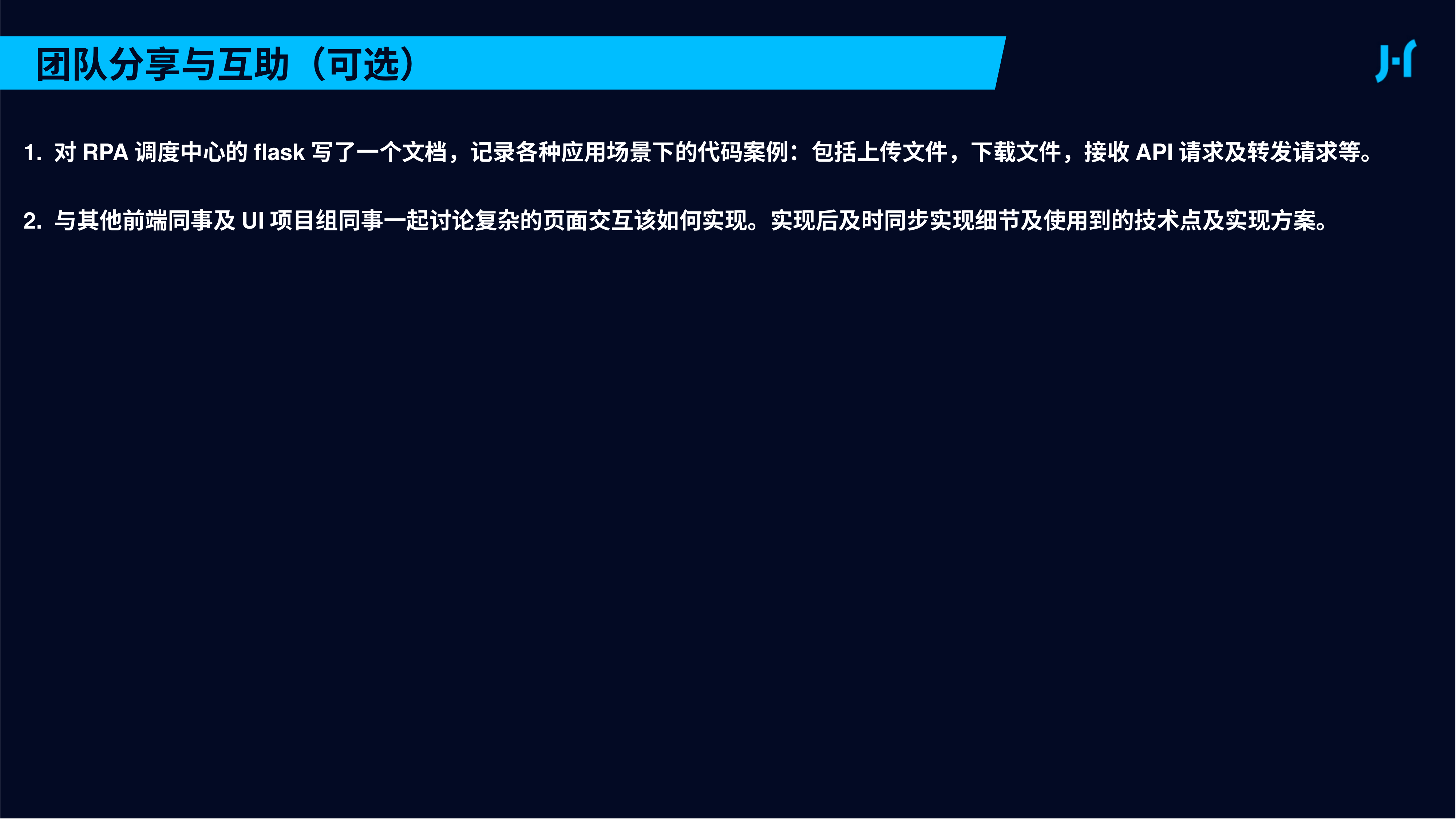

团队分享与互助（可选）
对RPA调度中心的flask写了一个文档，记录各种应用场景下的代码案例：包括上传文件，下载文件，接收API请求及转发请求等。
与其他前端同事及UI项目组同事一起讨论复杂的页面交互该如何实现。实现后及时同步实现细节及使用到的技术点及实现方案。